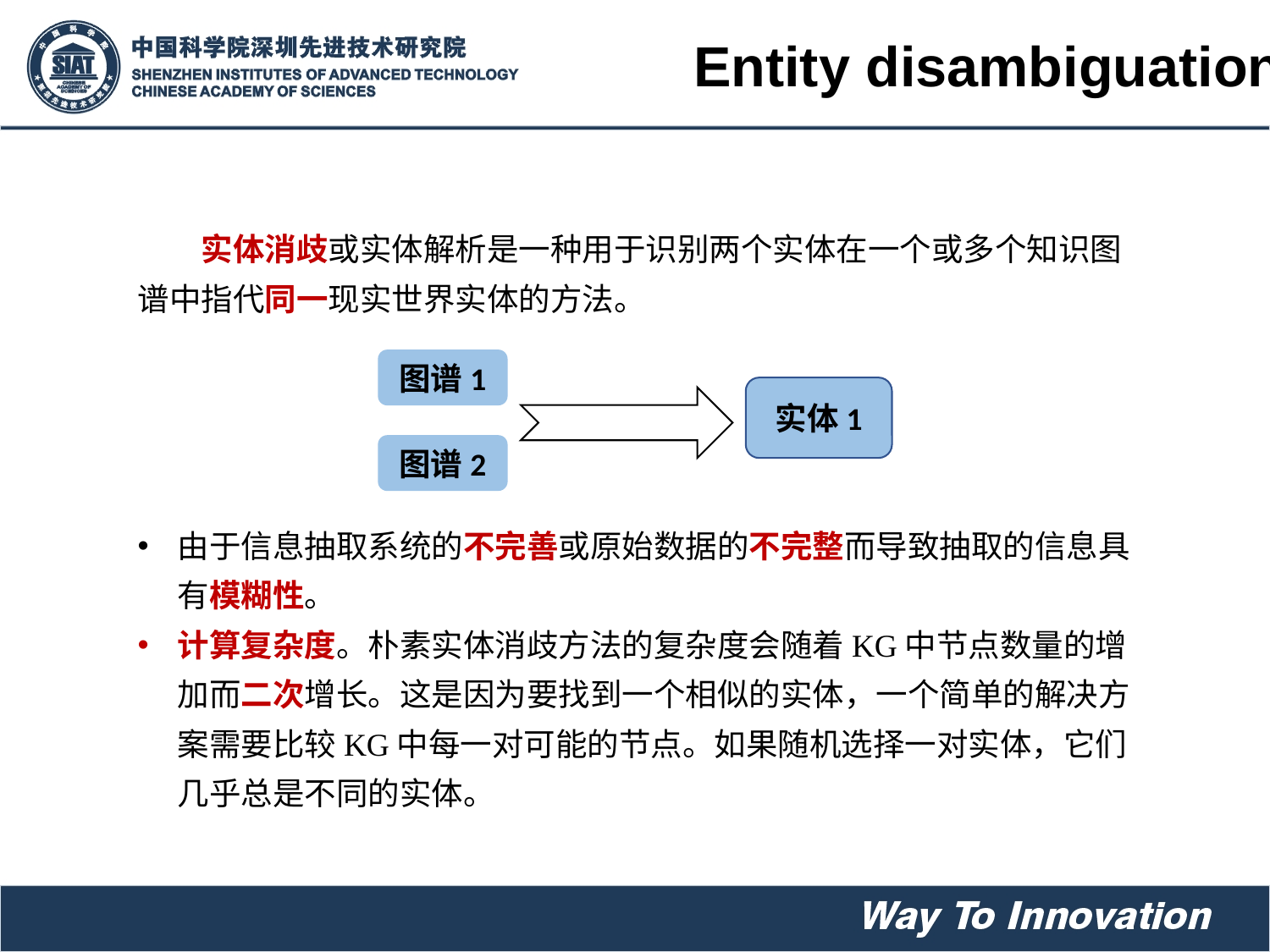

Entity disambiguation
实体消歧或实体解析是一种用于识别两个实体在一个或多个知识图谱中指代同一现实世界实体的方法。

由于信息抽取系统的不完善或原始数据的不完整而导致抽取的信息具有模糊性。
计算复杂度。朴素实体消歧方法的复杂度会随着KG中节点数量的增加而二次增长。这是因为要找到一个相似的实体，一个简单的解决方案需要比较KG中每一对可能的节点。如果随机选择一对实体，它们几乎总是不同的实体。
图谱1
实体1

图谱2